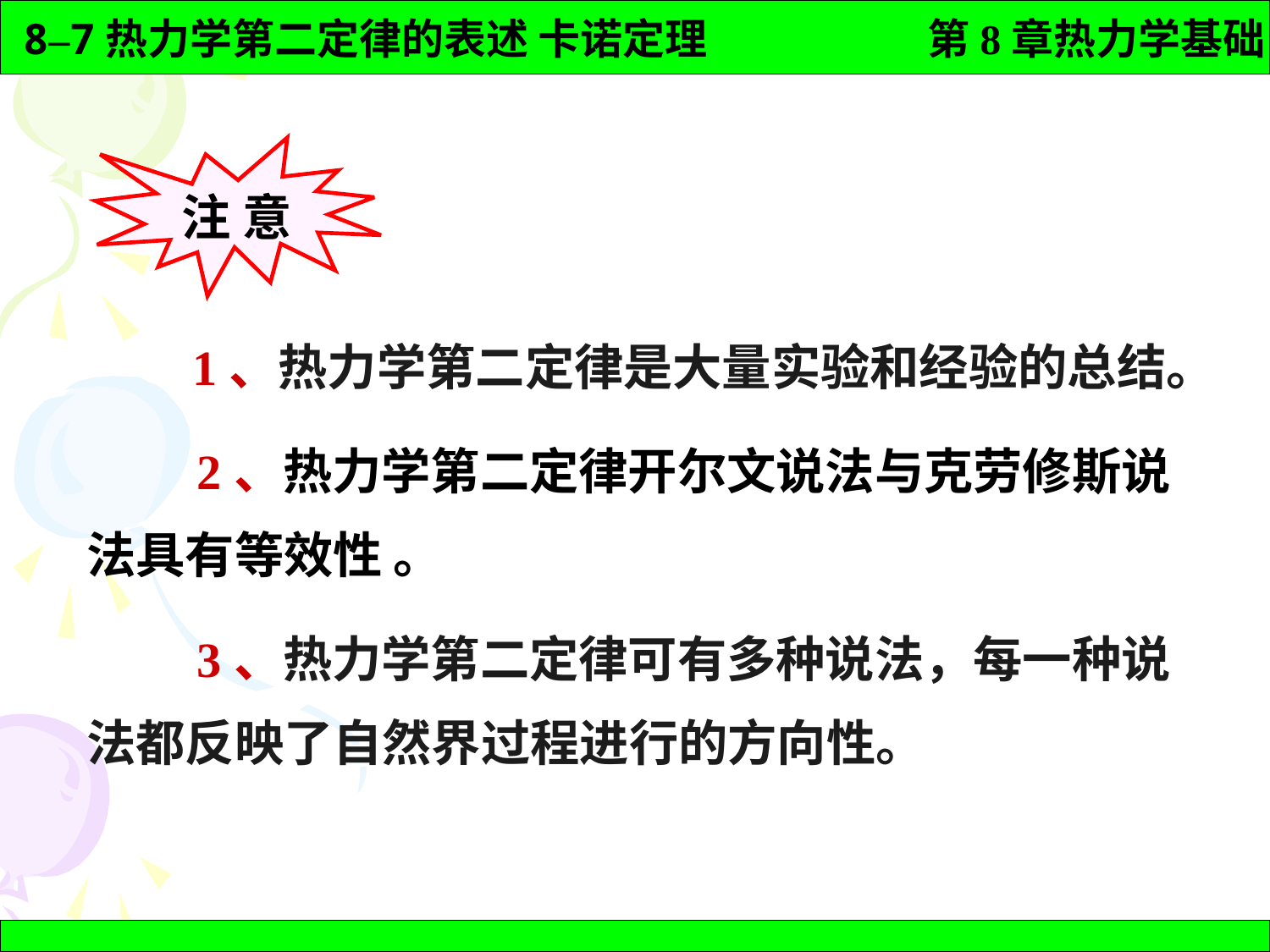

注 意
         1、热力学第二定律是大量实验和经验的总结。
         2、热力学第二定律开尔文说法与克劳修斯说
法具有等效性 。
         3、热力学第二定律可有多种说法，每一种说
法都反映了自然界过程进行的方向性。